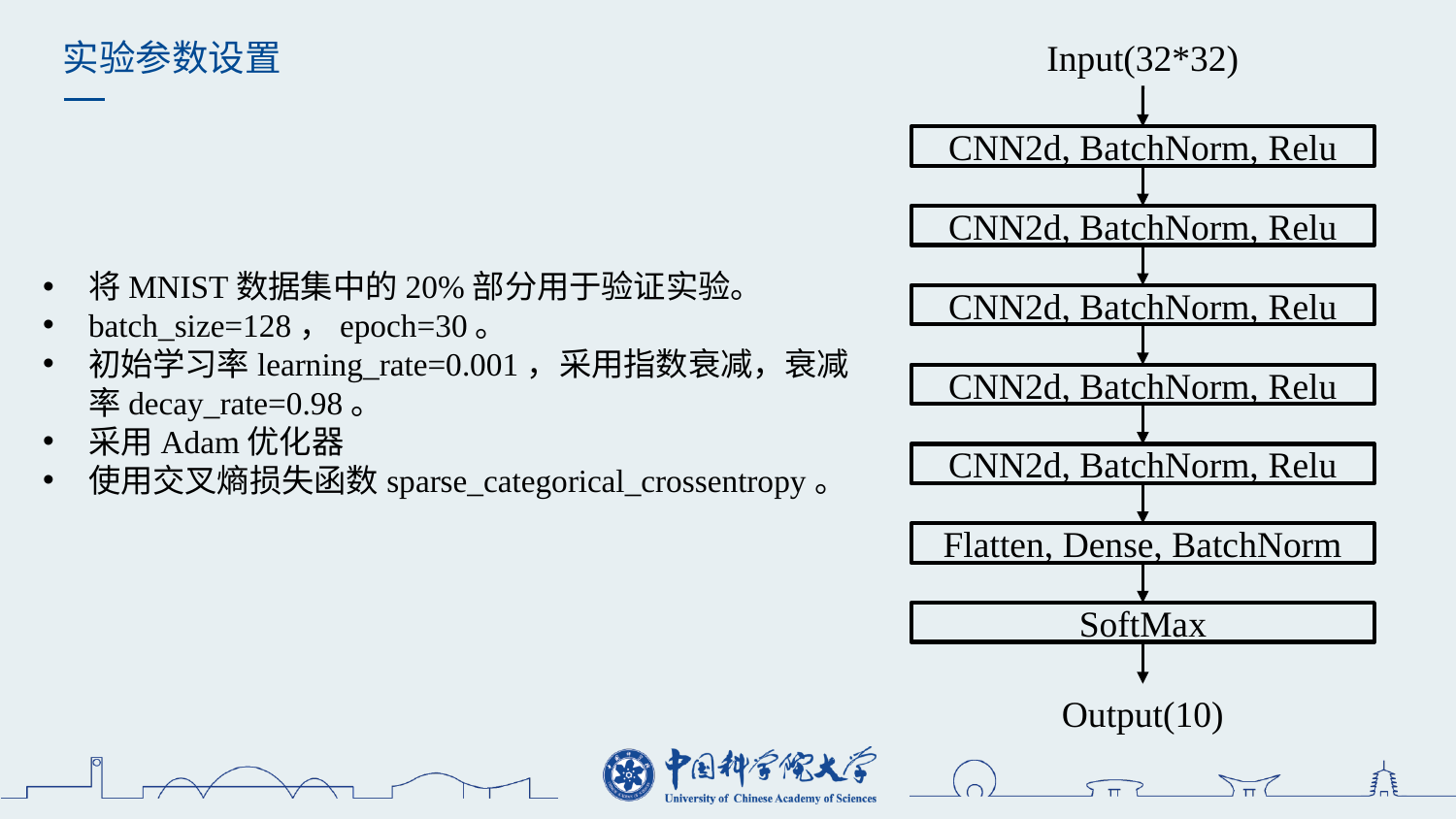

实验参数设置
Input(32*32)
CNN2d, BatchNorm, Relu
CNN2d, BatchNorm, Relu
CNN2d, BatchNorm, Relu
CNN2d, BatchNorm, Relu
CNN2d, BatchNorm, Relu
Flatten, Dense, BatchNorm
SoftMax
Output(10)
将MNIST数据集中的20%部分用于验证实验。
batch_size=128，epoch=30。
初始学习率learning_rate=0.001，采用指数衰减，衰减率decay_rate=0.98。
采用Adam优化器
使用交叉熵损失函数sparse_categorical_crossentropy。